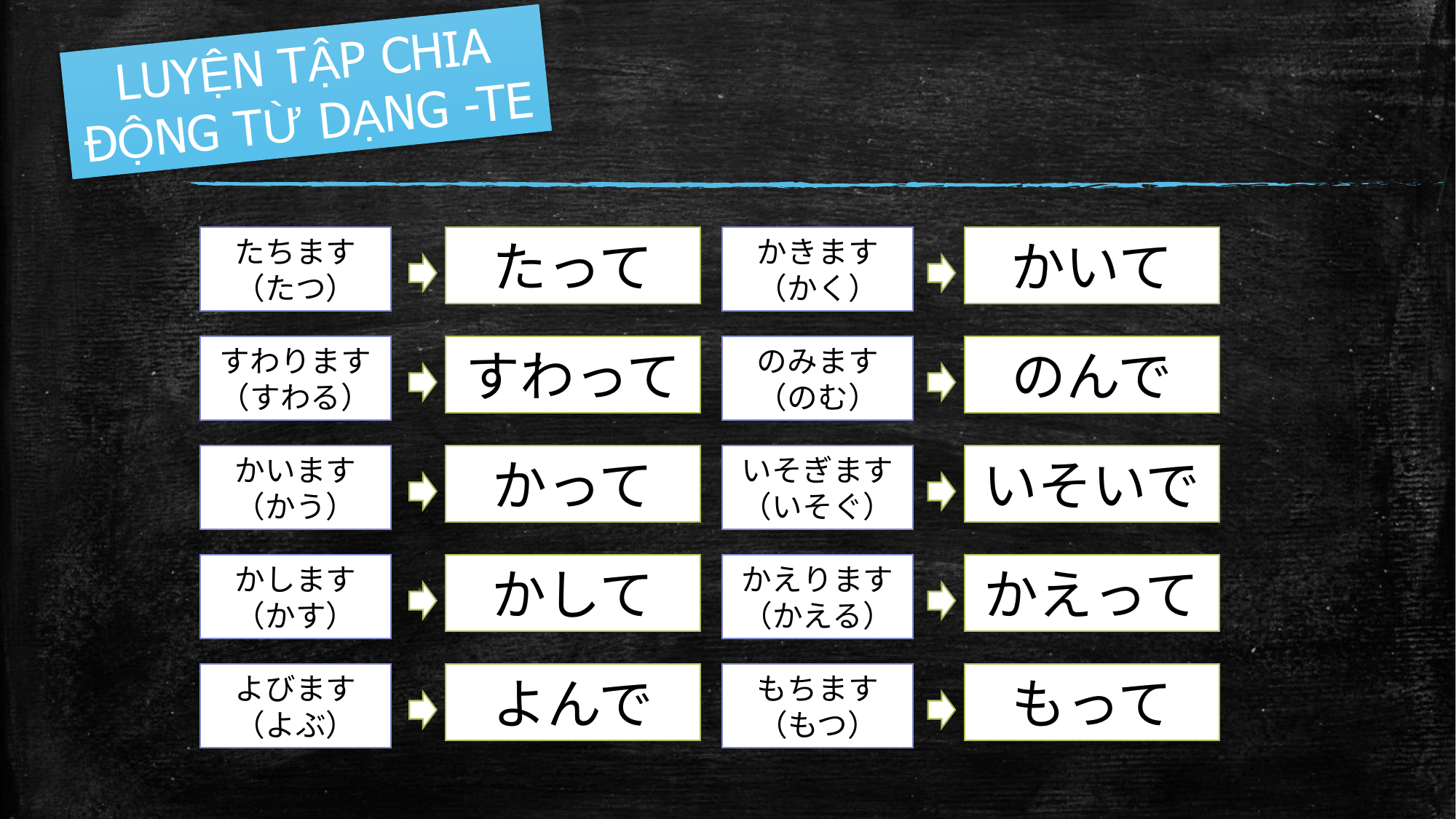

LUYỆN TẬP CHIA ĐỘNG TỪ DẠNG -TE
たちます
（たつ）
たって
かきます
（かく）
かいて

すわります
（すわる）
すわって
のみます
（のむ）
のんで

かいます
（かう）
かって
いそぎます
（いそぐ）
いそいで

かします
（かす）
かして
かえります
（かえる）
かえって

よびます
（よぶ）
よんで
もちます
（もつ）
もって